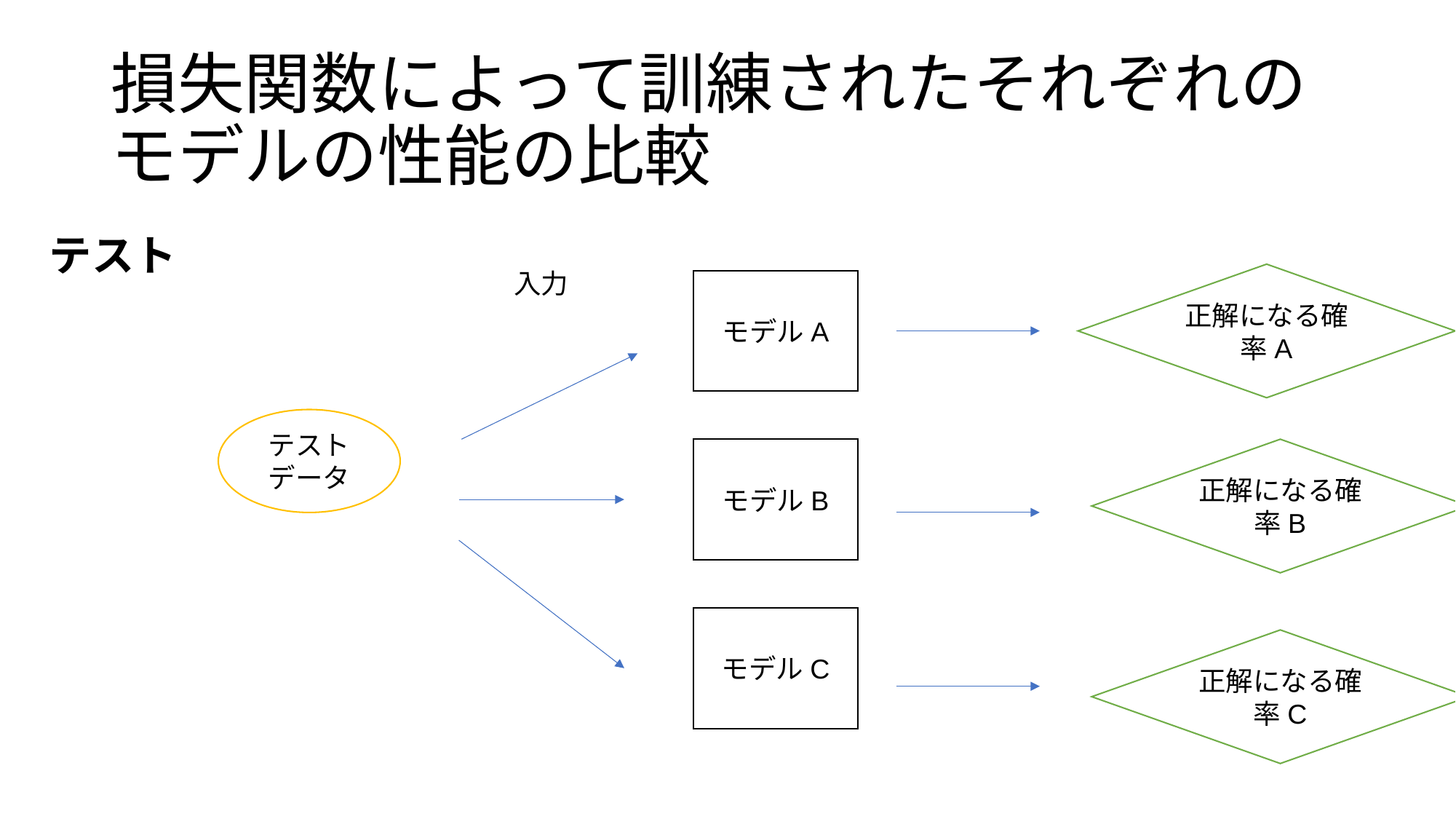

# 損失関数によって訓練されたそれぞれのモデルの性能の比較
テスト
入力
正解になる確率A
モデルA
テストデータ
モデルB
正解になる確率B
モデルC
正解になる確率C